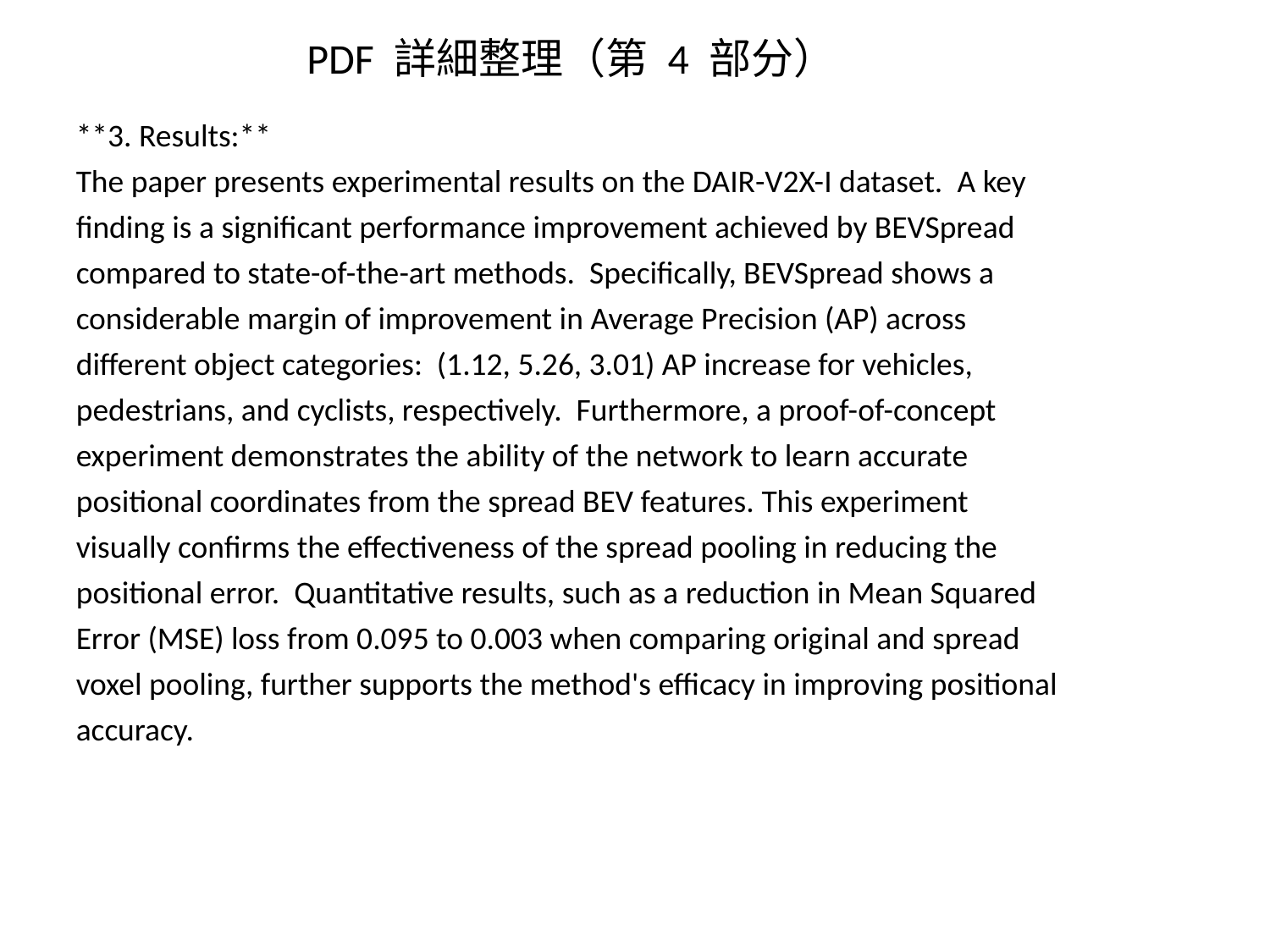

PDF 詳細整理（第 4 部分）

**3. Results:**
The paper presents experimental results on the DAIR-V2X-I dataset.  A key finding is a significant performance improvement achieved by BEVSpread compared to state-of-the-art methods.  Specifically, BEVSpread shows a considerable margin of improvement in Average Precision (AP) across different object categories:  (1.12, 5.26, 3.01) AP increase for vehicles, pedestrians, and cyclists, respectively.  Furthermore, a proof-of-concept experiment demonstrates the ability of the network to learn accurate positional coordinates from the spread BEV features. This experiment visually confirms the effectiveness of the spread pooling in reducing the positional error.  Quantitative results, such as a reduction in Mean Squared Error (MSE) loss from 0.095 to 0.003 when comparing original and spread voxel pooling, further supports the method's efficacy in improving positional accuracy.